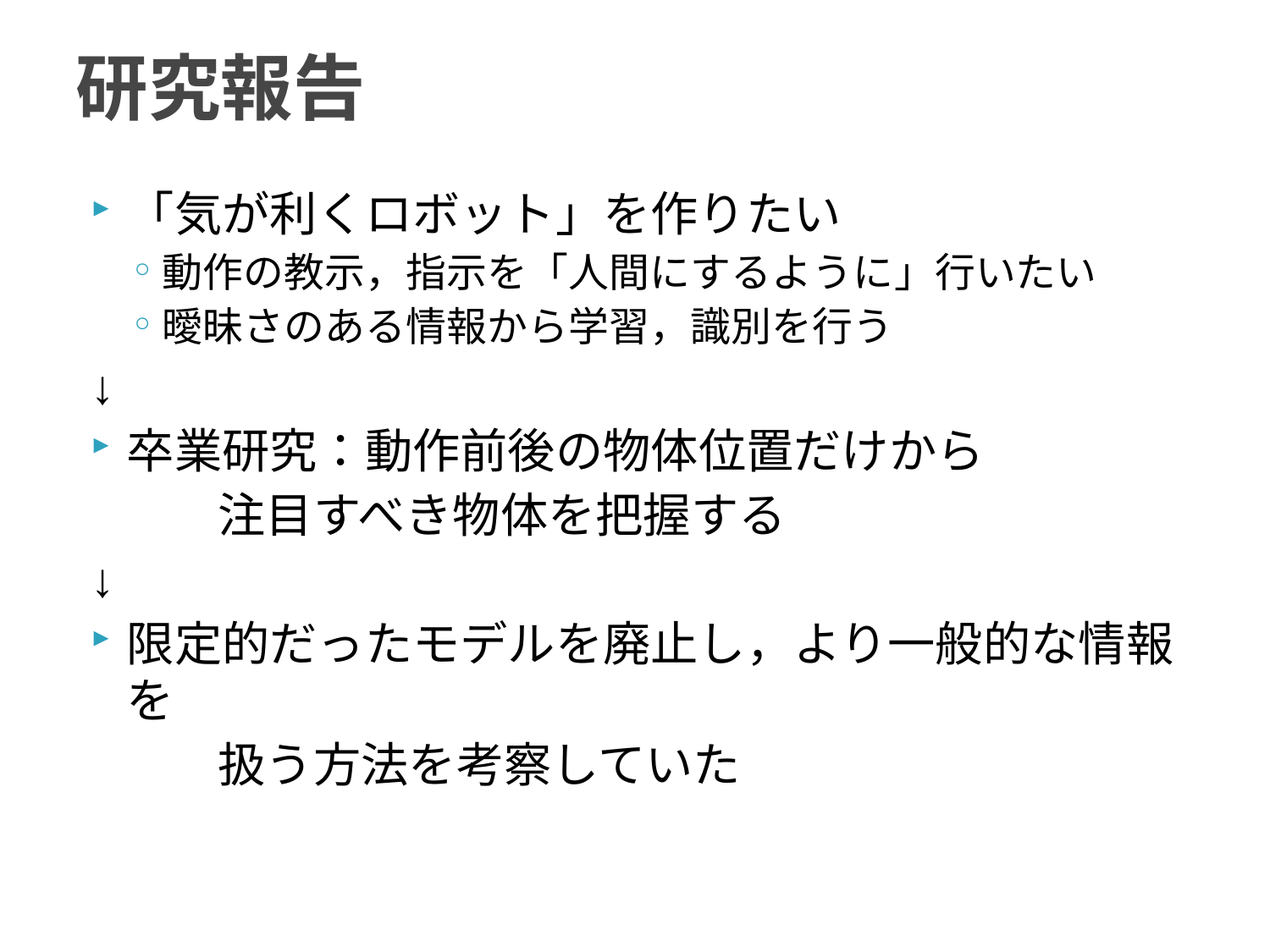

# 研究報告
「気が利くロボット」を作りたい
動作の教示，指示を「人間にするように」行いたい
曖昧さのある情報から学習，識別を行う
↓
卒業研究：動作前後の物体位置だけから
	注目すべき物体を把握する
↓
限定的だったモデルを廃止し，より一般的な情報を
	扱う方法を考察していた